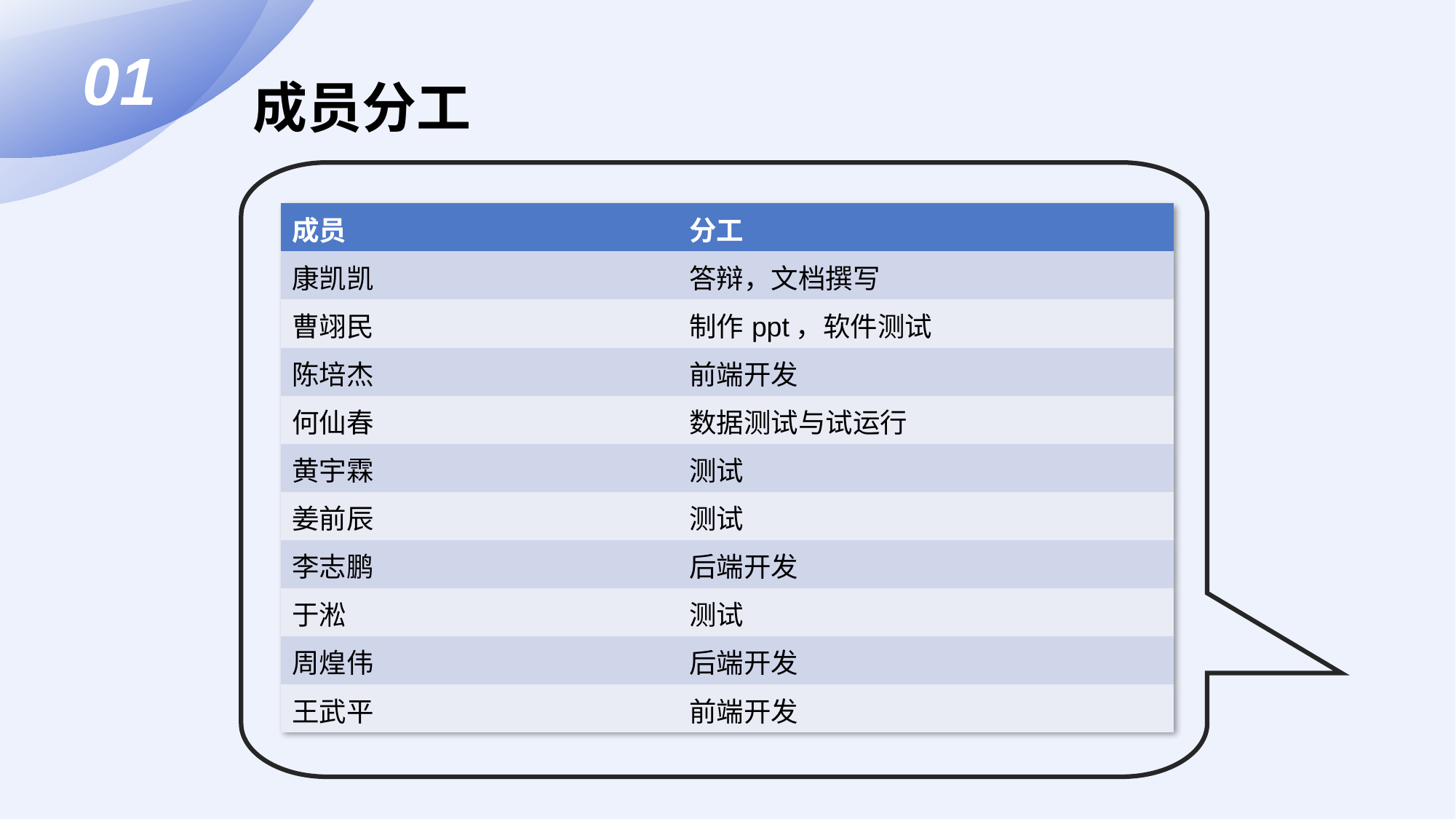

01
成员分工

| 成员 | 分工 |
| --- | --- |
| 康凯凯 | 答辩，文档撰写 |
| 曹翊民 | 制作ppt，软件测试 |
| 陈培杰 | 前端开发 |
| 何仙春 | 数据测试与试运行 |
| 黄宇霖 | 测试 |
| 姜前辰 | 测试 |
| 李志鹏 | 后端开发 |
| 于淞 | 测试 |
| 周煌伟 | 后端开发 |
| 王武平 | 前端开发 |